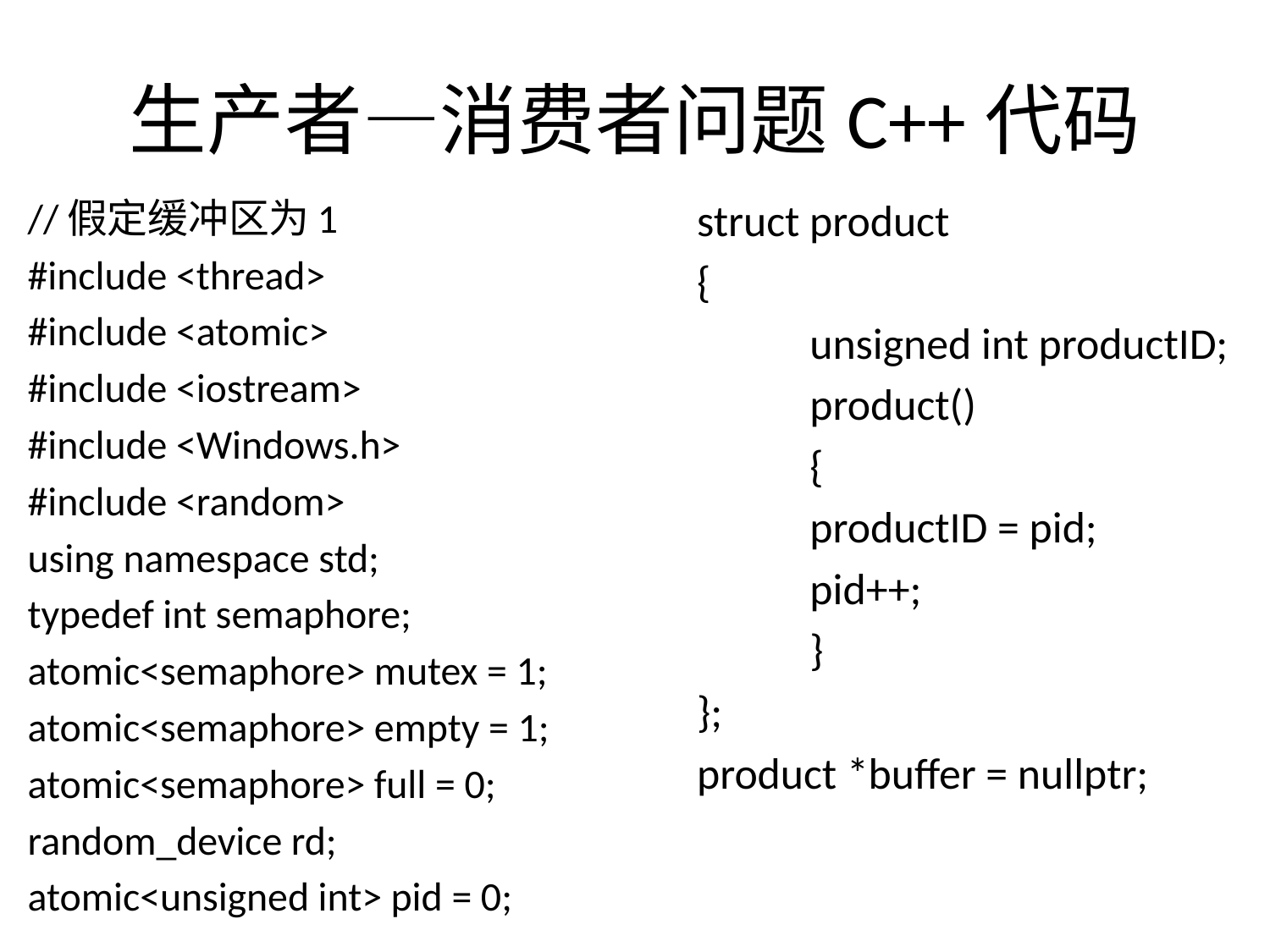

# 生产者—消费者问题C++代码
//假定缓冲区为1
#include <thread>
#include <atomic>
#include <iostream>
#include <Windows.h>
#include <random>
using namespace std;
typedef int semaphore;
atomic<semaphore> mutex = 1;
atomic<semaphore> empty = 1;
atomic<semaphore> full = 0;
random_device rd;
atomic<unsigned int> pid = 0;
struct product
{
	unsigned int productID;
	product()
	{
		productID = pid;
		pid++;
	}
};
product *buffer = nullptr;